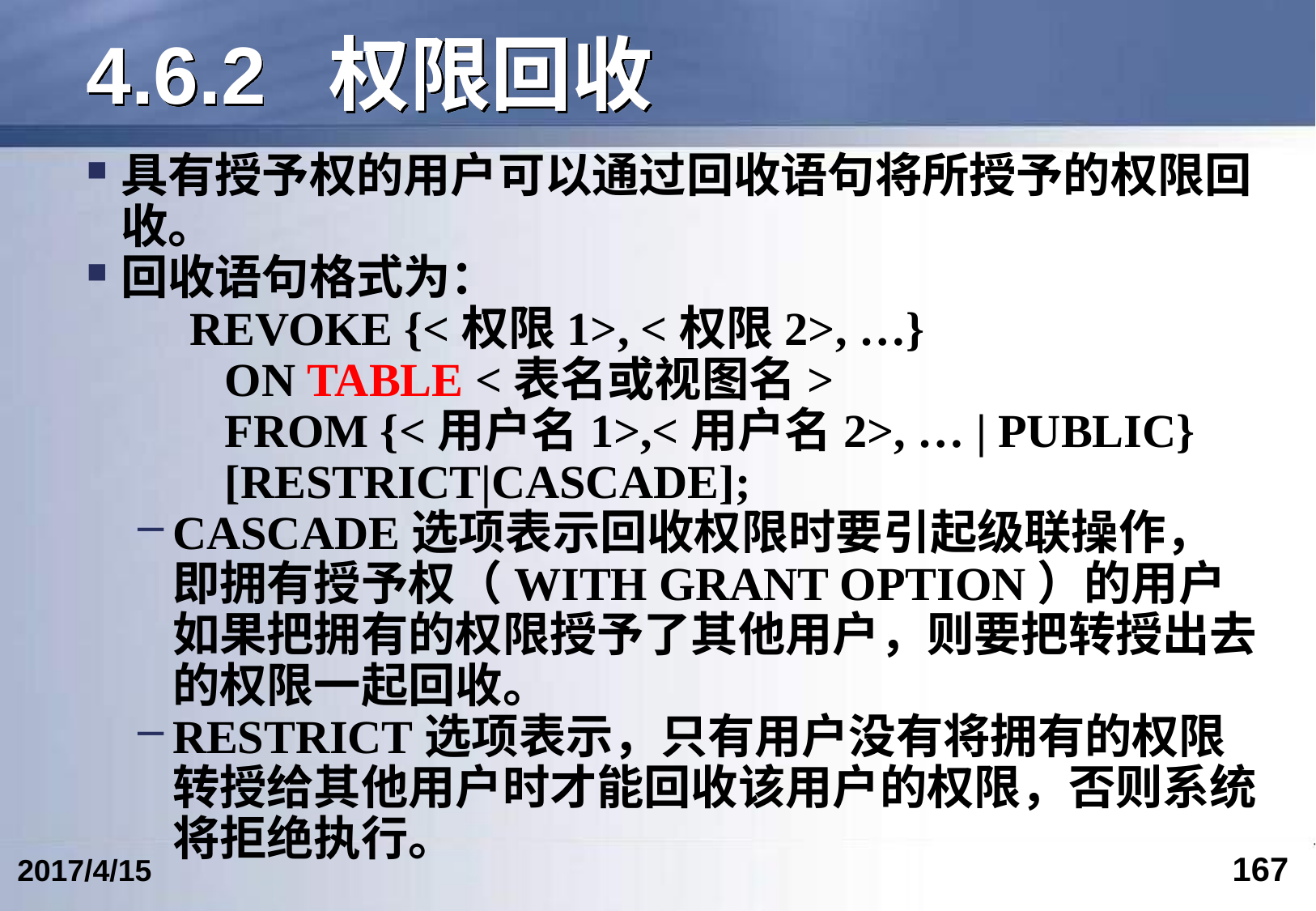

# 4.6.2	权限回收
具有授予权的用户可以通过回收语句将所授予的权限回收。
回收语句格式为：
REVOKE {<权限1>, <权限2>, …}
   ON TABLE <表名或视图名>
   FROM {<用户名1>,<用户名2>, … | PUBLIC}
   [RESTRICT|CASCADE];
CASCADE选项表示回收权限时要引起级联操作，即拥有授予权（WITH GRANT OPTION）的用户如果把拥有的权限授予了其他用户，则要把转授出去的权限一起回收。
RESTRICT选项表示，只有用户没有将拥有的权限转授给其他用户时才能回收该用户的权限，否则系统将拒绝执行。
167
2017/4/15